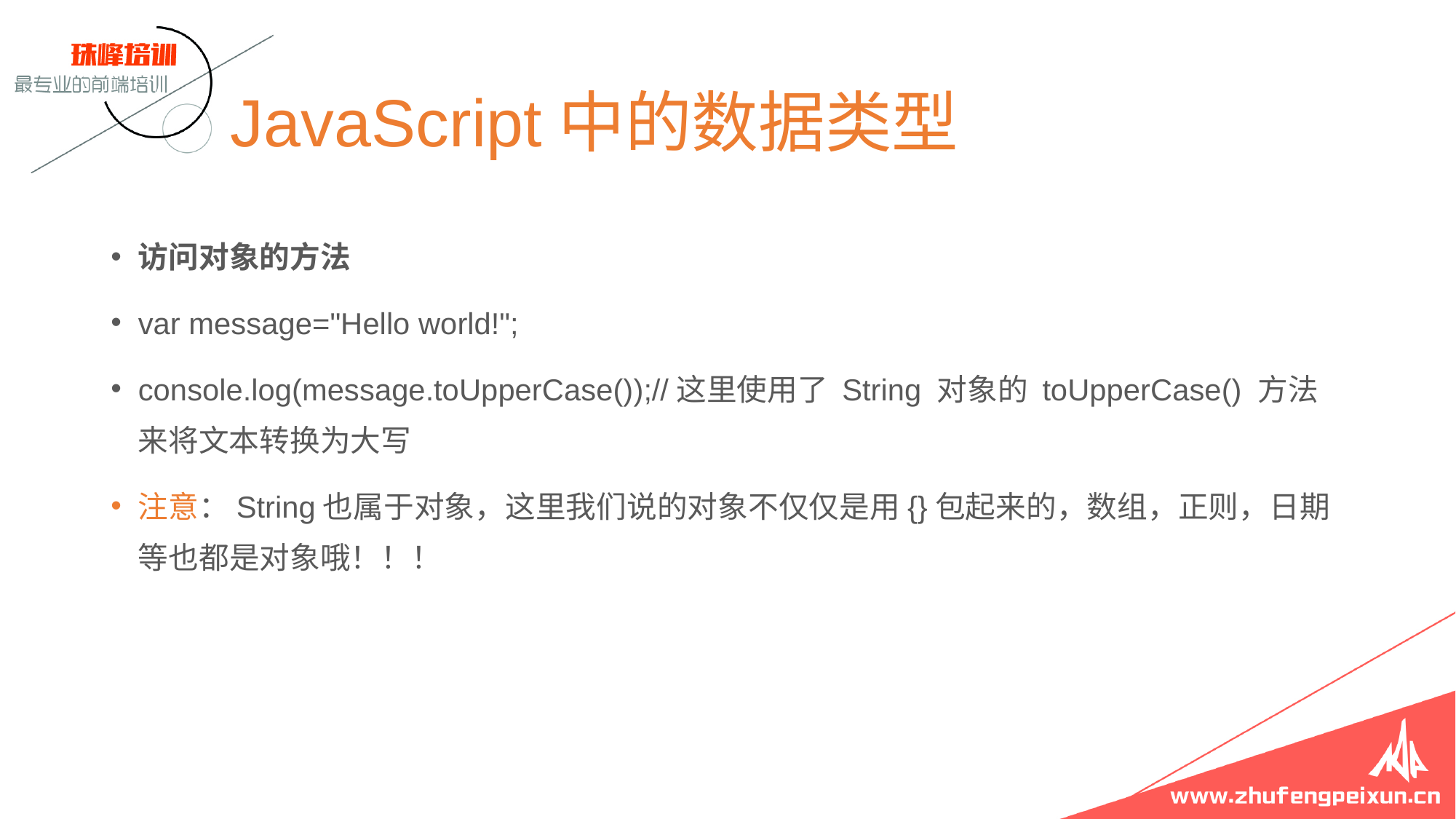

# JavaScript中的数据类型
访问对象的方法
var message="Hello world!";
console.log(message.toUpperCase());//这里使用了 String 对象的 toUpperCase() 方法来将文本转换为大写
注意：String也属于对象，这里我们说的对象不仅仅是用{}包起来的，数组，正则，日期等也都是对象哦！！！